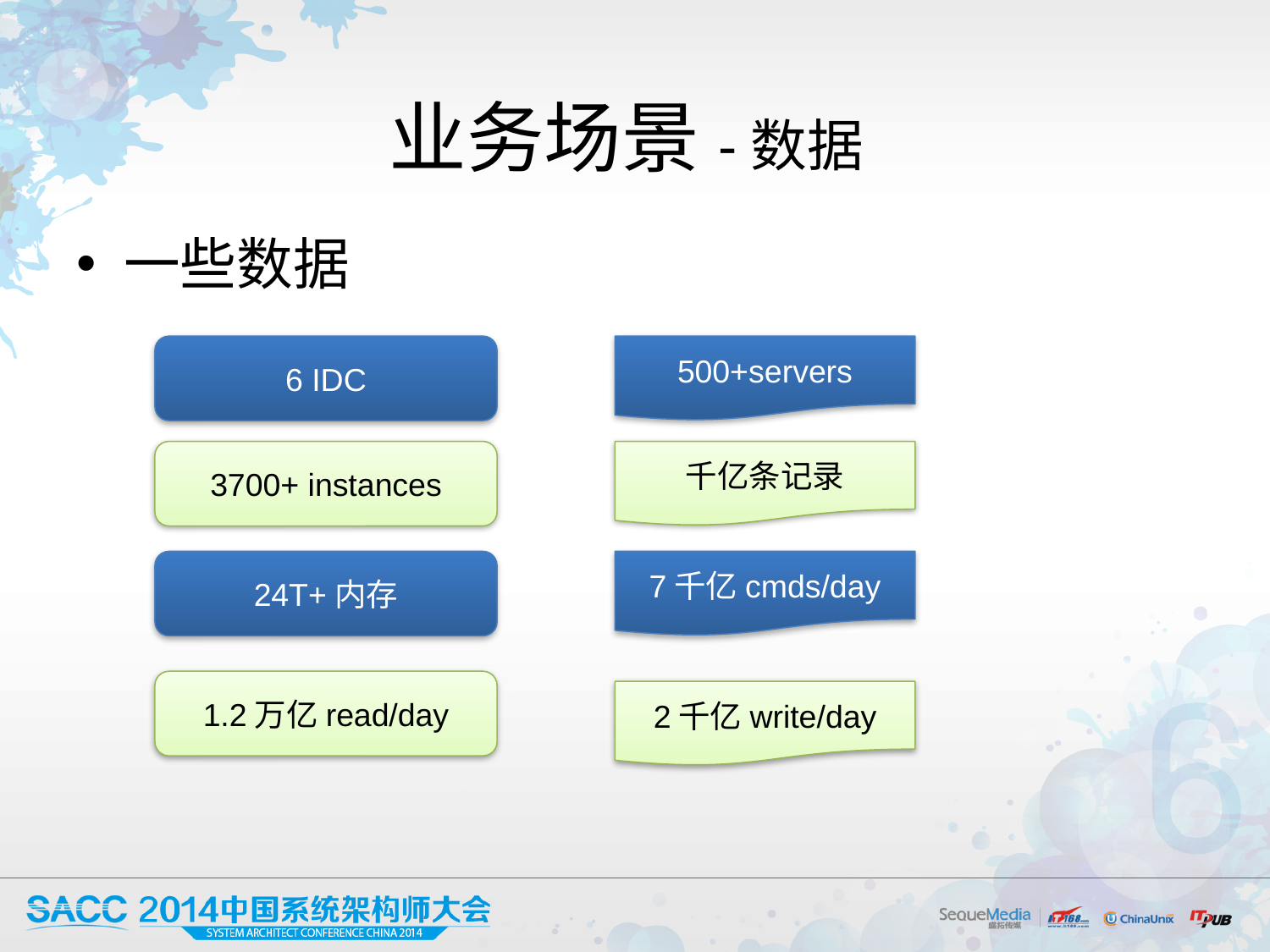

# 业务场景-数据
一些数据
6 IDC
500+servers
3700+ instances
千亿条记录
24T+内存
7千亿cmds/day
1.2万亿read/day
2千亿write/day